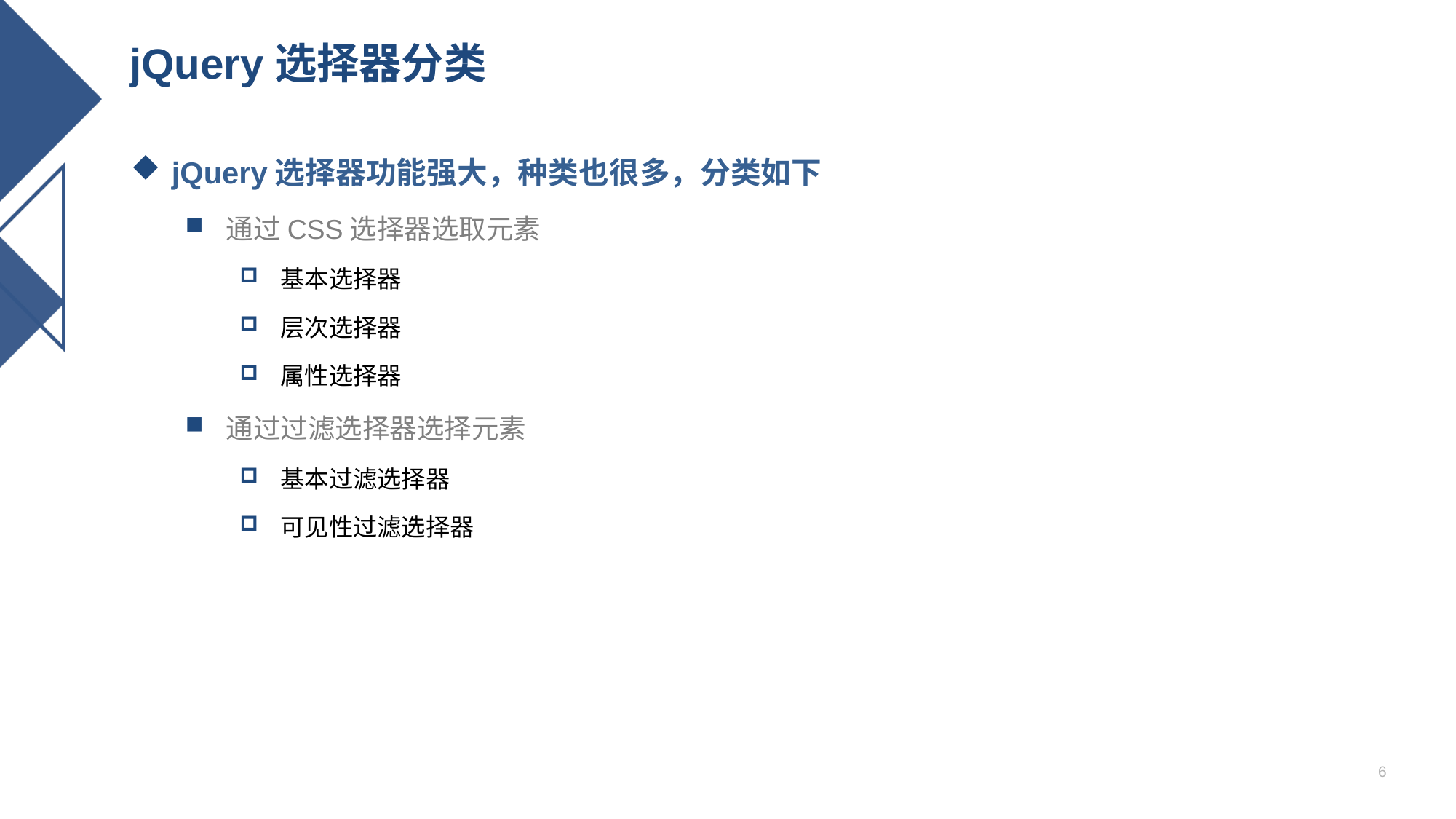

# jQuery选择器分类
jQuery选择器功能强大，种类也很多，分类如下
通过CSS选择器选取元素
基本选择器
层次选择器
属性选择器
通过过滤选择器选择元素
基本过滤选择器
可见性过滤选择器
6